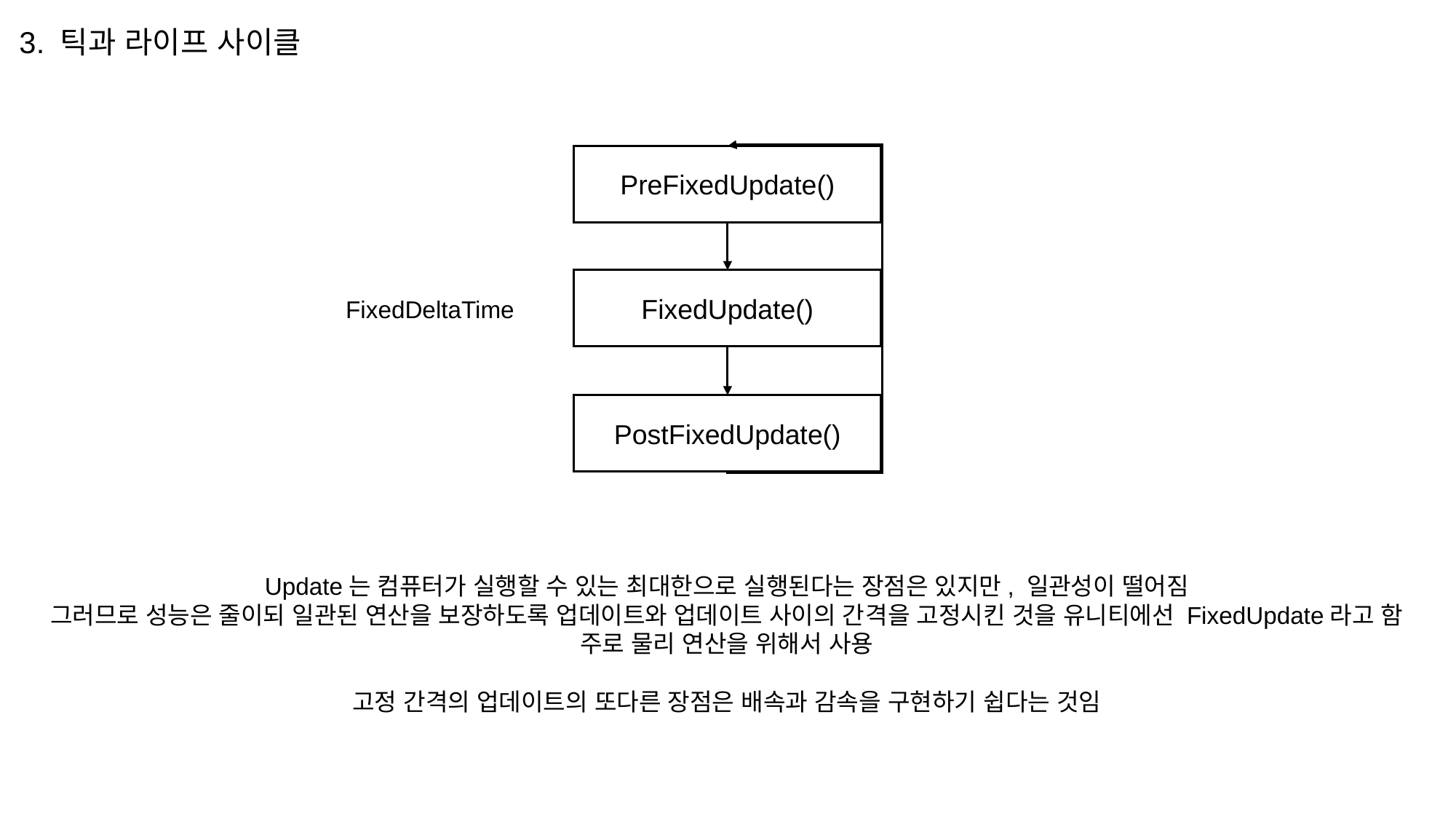

3. 틱과 라이프 사이클
PreFixedUpdate()
FixedUpdate()
FixedDeltaTime
PostFixedUpdate()
Update는 컴퓨터가 실행할 수 있는 최대한으로 실행된다는 장점은 있지만, 일관성이 떨어짐
그러므로 성능은 줄이되 일관된 연산을 보장하도록 업데이트와 업데이트 사이의 간격을 고정시킨 것을 유니티에선 FixedUpdate라고 함
주로 물리 연산을 위해서 사용

고정 간격의 업데이트의 또다른 장점은 배속과 감속을 구현하기 쉽다는 것임